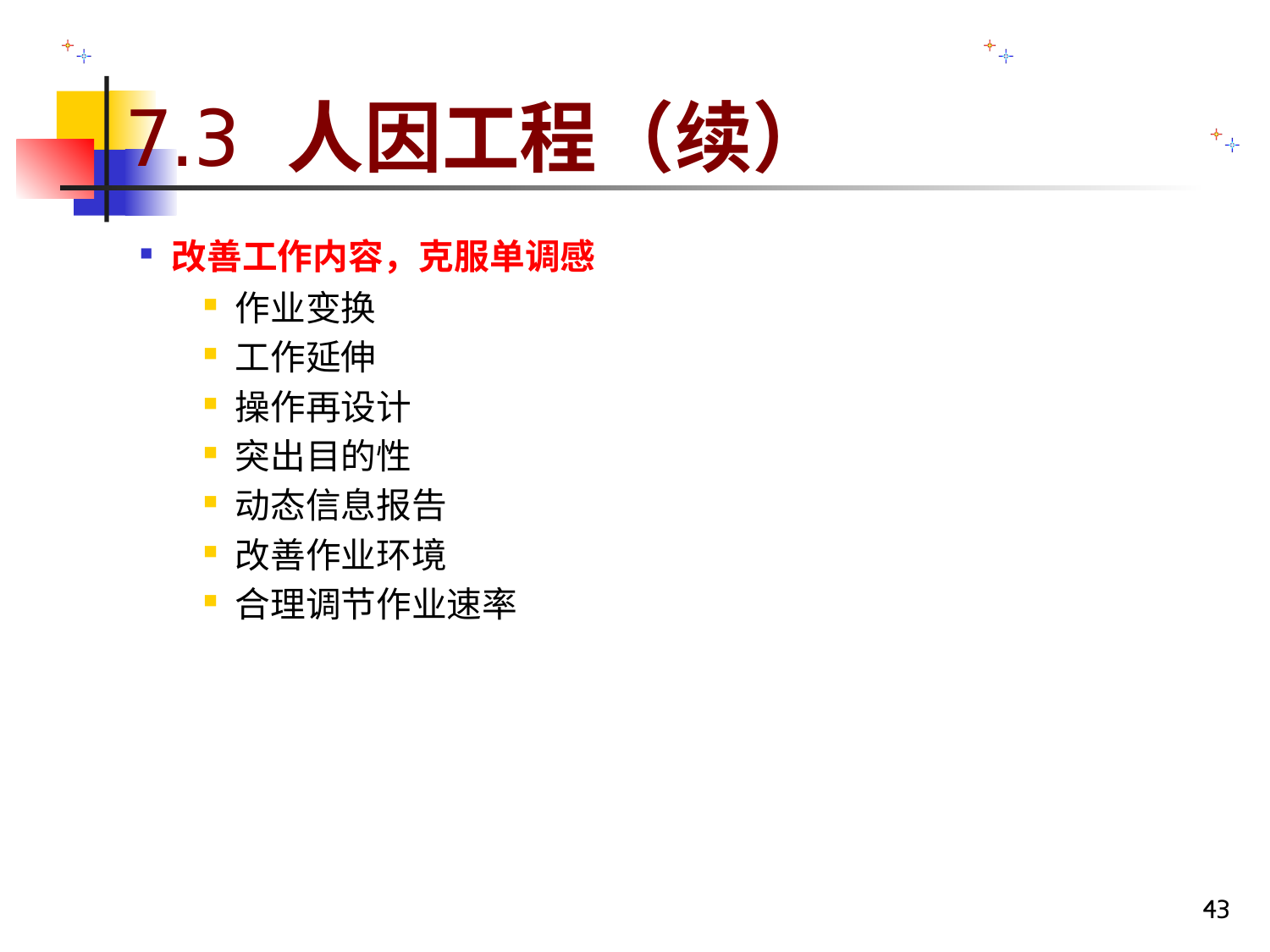

# 7.3 人因工程（续）
改善工作内容，克服单调感
作业变换
工作延伸
操作再设计
突出目的性
动态信息报告
改善作业环境
合理调节作业速率

43